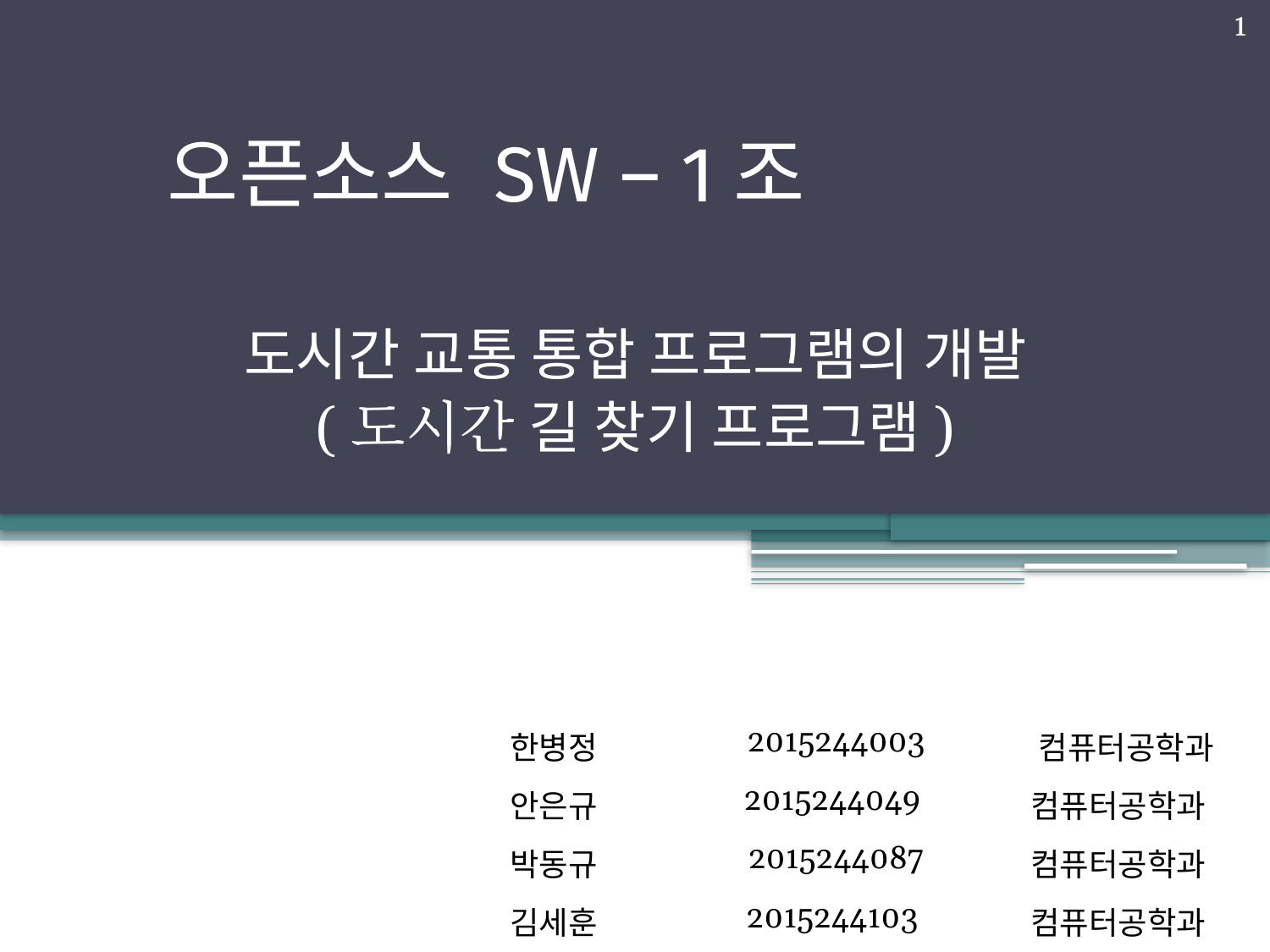

1
# 오픈소스 SW – 1조

도시간 교통 통합 프로그램의 개발
(도시간 길 찾기 프로그램)

| 한병정 | 2015244003 | 컴퓨터공학과 |
| --- | --- | --- |
| 안은규 | 2015244049 | 컴퓨터공학과 |
| 박동규 | 2015244087 | 컴퓨터공학과 |
| 김세훈 | 2015244103 | 컴퓨터공학과 |